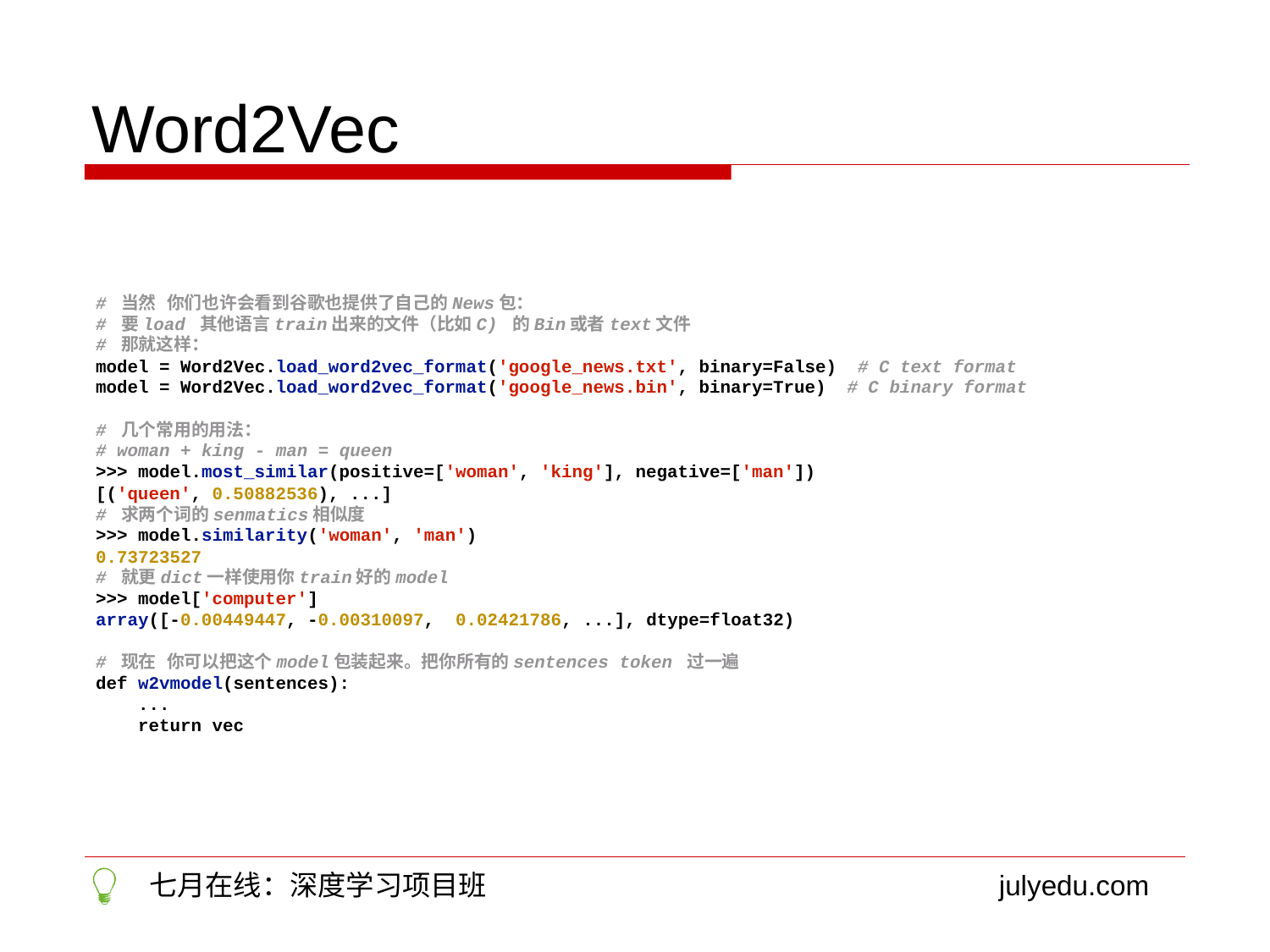

Word2Vec
# 当然 你们也许会看到谷歌也提供了自己的News包：
# 要load 其他语言train出来的文件（比如C) 的Bin或者text文件
# 那就这样：
model = Word2Vec.load_word2vec_format('google_news.txt', binary=False)  # C text format
model = Word2Vec.load_word2vec_format('google_news.bin', binary=True)  # C binary format

# 几个常用的用法：
# woman + king - man = queen
>>> model.most_similar(positive=['woman', 'king'], negative=['man'])
[('queen', 0.50882536), ...]
# 求两个词的senmatics相似度
>>> model.similarity('woman', 'man')
0.73723527
# 就更dict一样使用你train好的model
>>> model['computer']
array([-0.00449447, -0.00310097,  0.02421786, ...], dtype=float32)

# 现在 你可以把这个model包装起来。把你所有的sentences token 过一遍
def w2vmodel(sentences):
    ...
    return vec